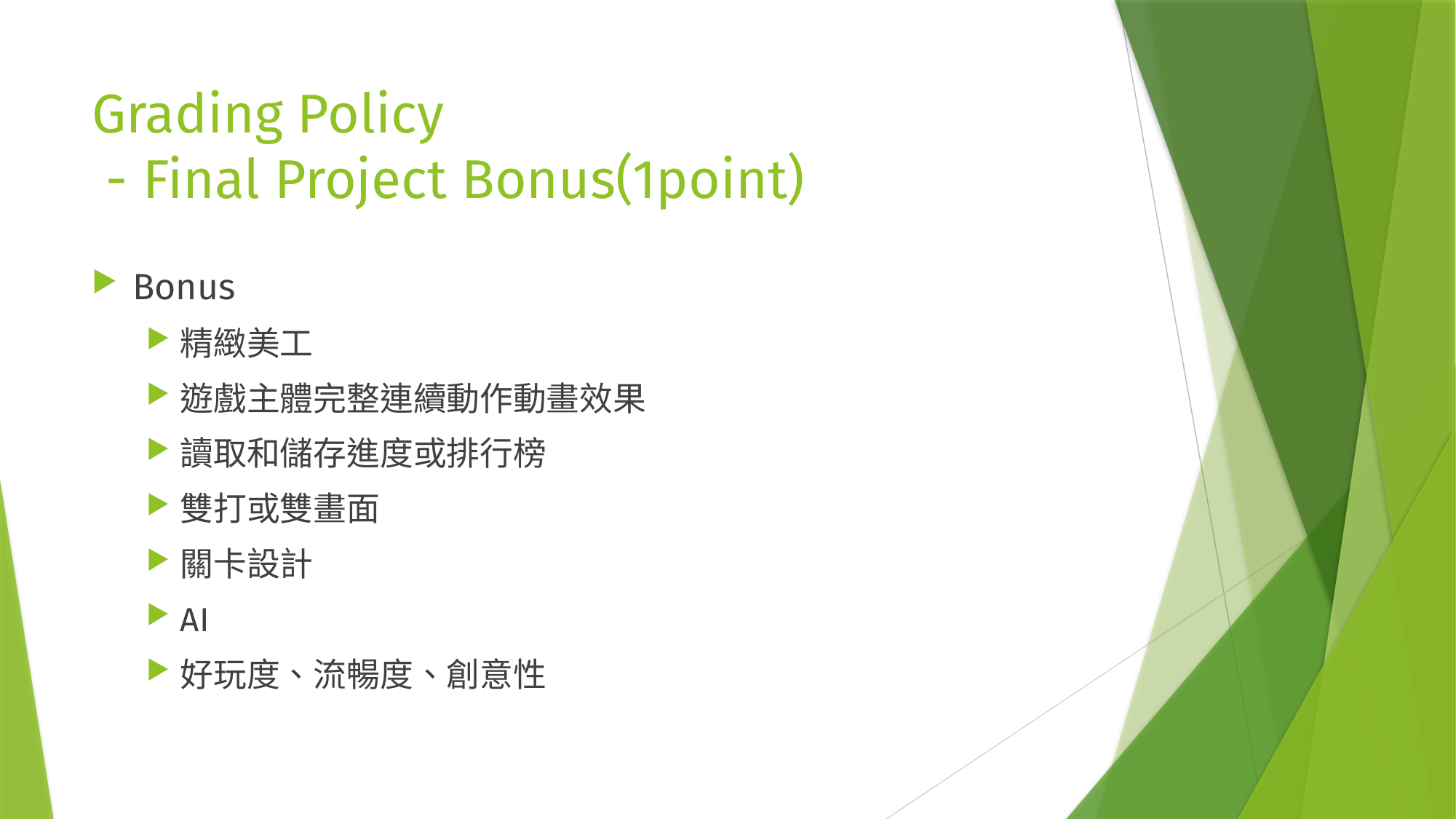

# Grading Policy - Final Project Bonus(1point)
Bonus
精緻美工
遊戲主體完整連續動作動畫效果
讀取和儲存進度或排行榜
雙打或雙畫面
關卡設計
AI
好玩度、流暢度、創意性